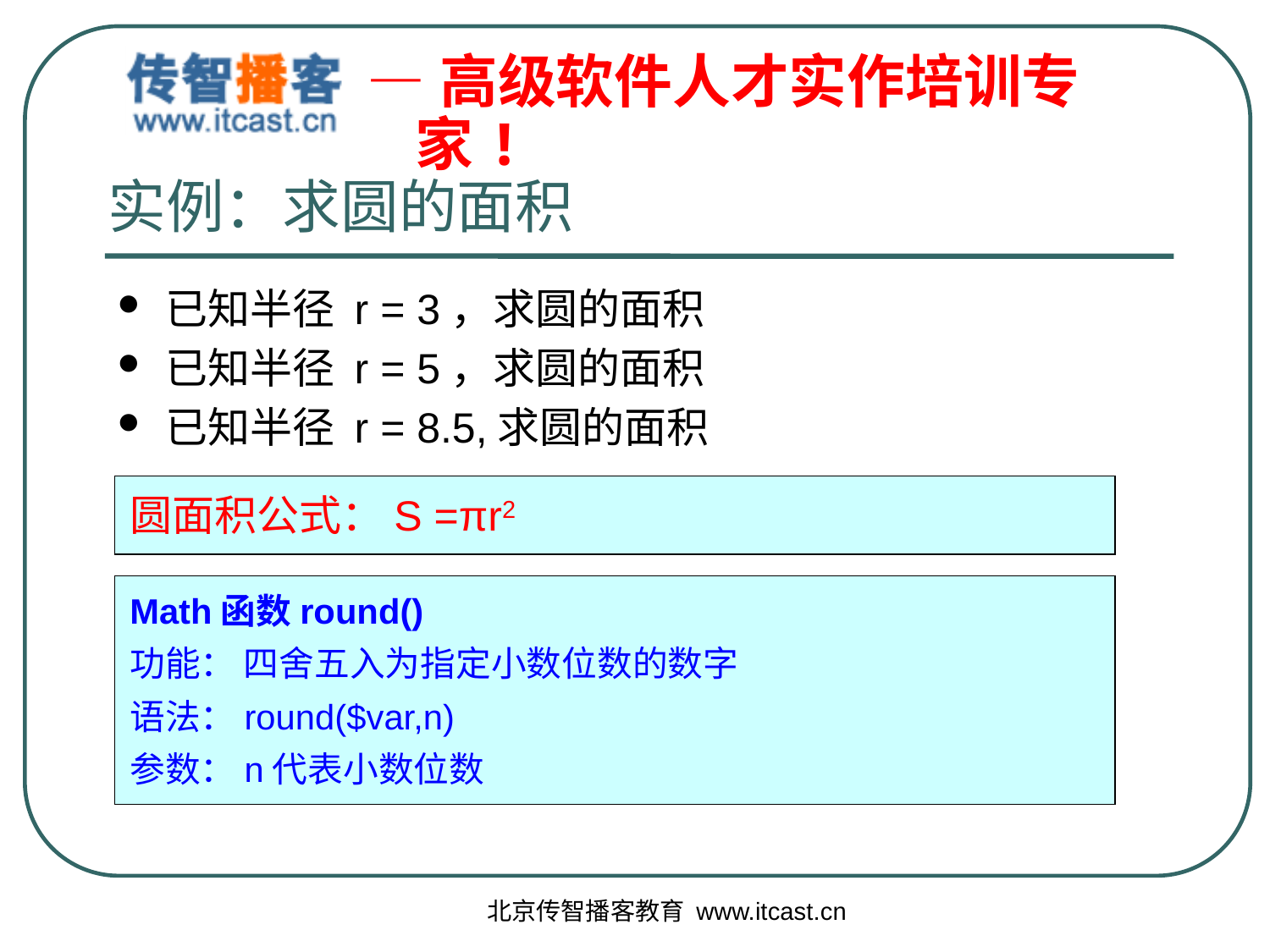

实例：求圆的面积
已知半径 r = 3，求圆的面积
已知半径 r = 5，求圆的面积
已知半径 r = 8.5,求圆的面积
圆面积公式：S =πr2
Math函数round()
功能： 四舍五入为指定小数位数的数字
语法：round($var,n)
参数：n代表小数位数